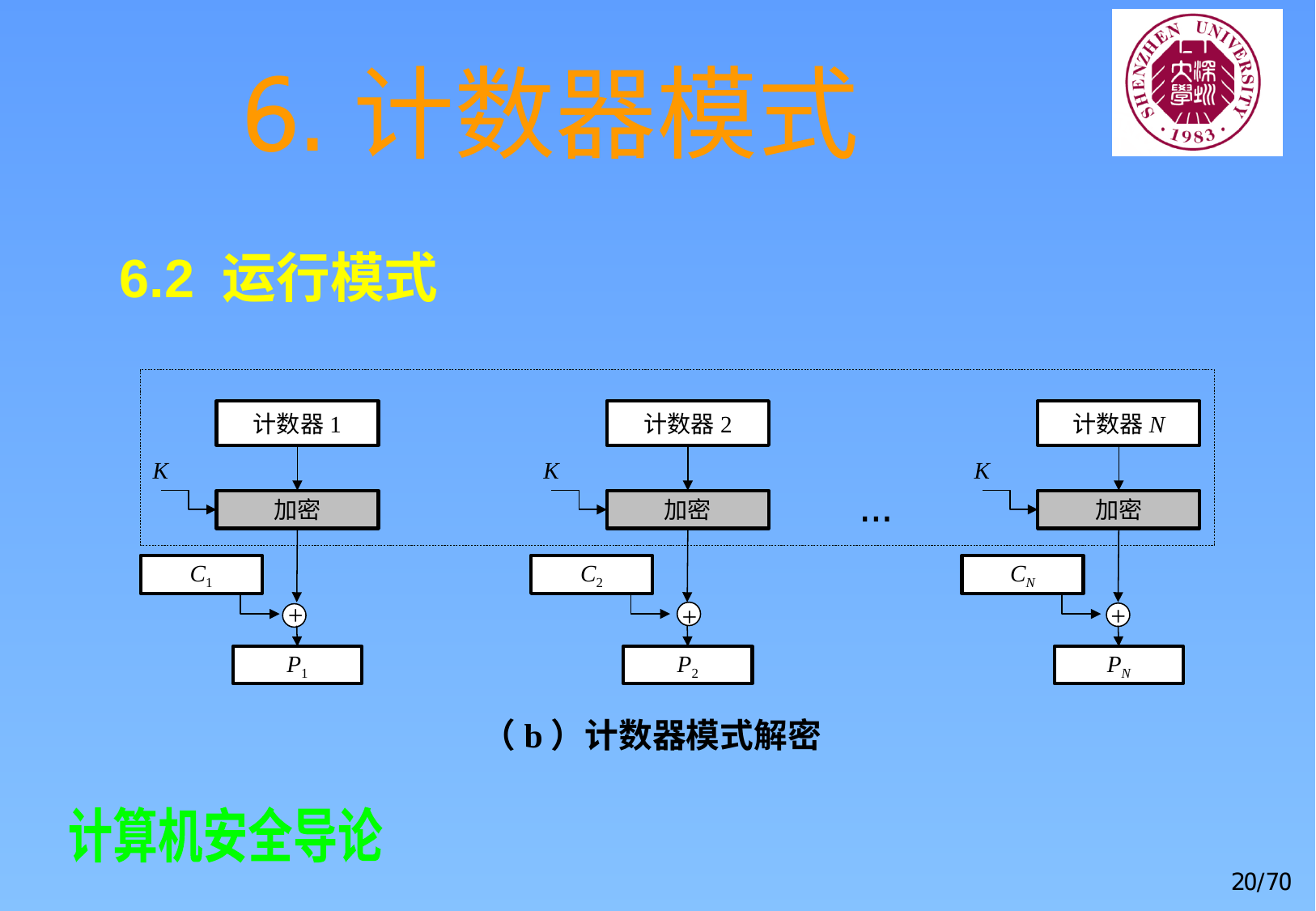

# 6.计数器模式
6.2 运行模式

计数器1
K
加密
C1
P1
计数器2
K
加密
C2
P2
计数器N
K
加密
CN
PN
…
+
+
+

（b）计数器模式解密
20/70